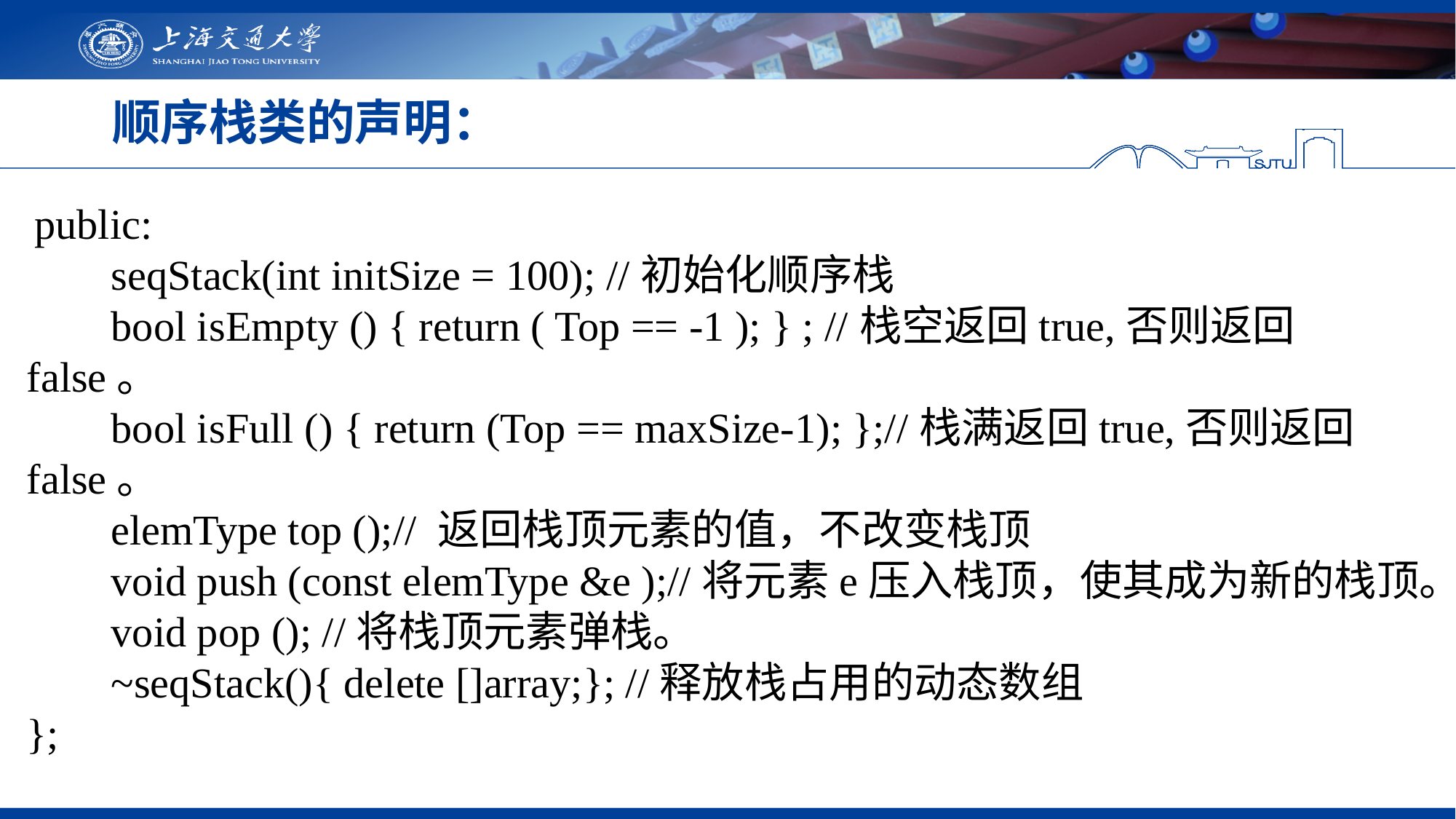

# 顺序栈类的声明：
 public:
        seqStack(int initSize = 100); //初始化顺序栈
        bool isEmpty () { return ( Top == -1 ); } ; //栈空返回true,否则返回false。
        bool isFull () { return (Top == maxSize-1); };//栈满返回true,否则返回false。
        elemType top ();// 返回栈顶元素的值，不改变栈顶
        void push (const elemType &e );//将元素e压入栈顶，使其成为新的栈顶。
        void pop (); //将栈顶元素弹栈。
        ~seqStack(){ delete []array;}; //释放栈占用的动态数组
};